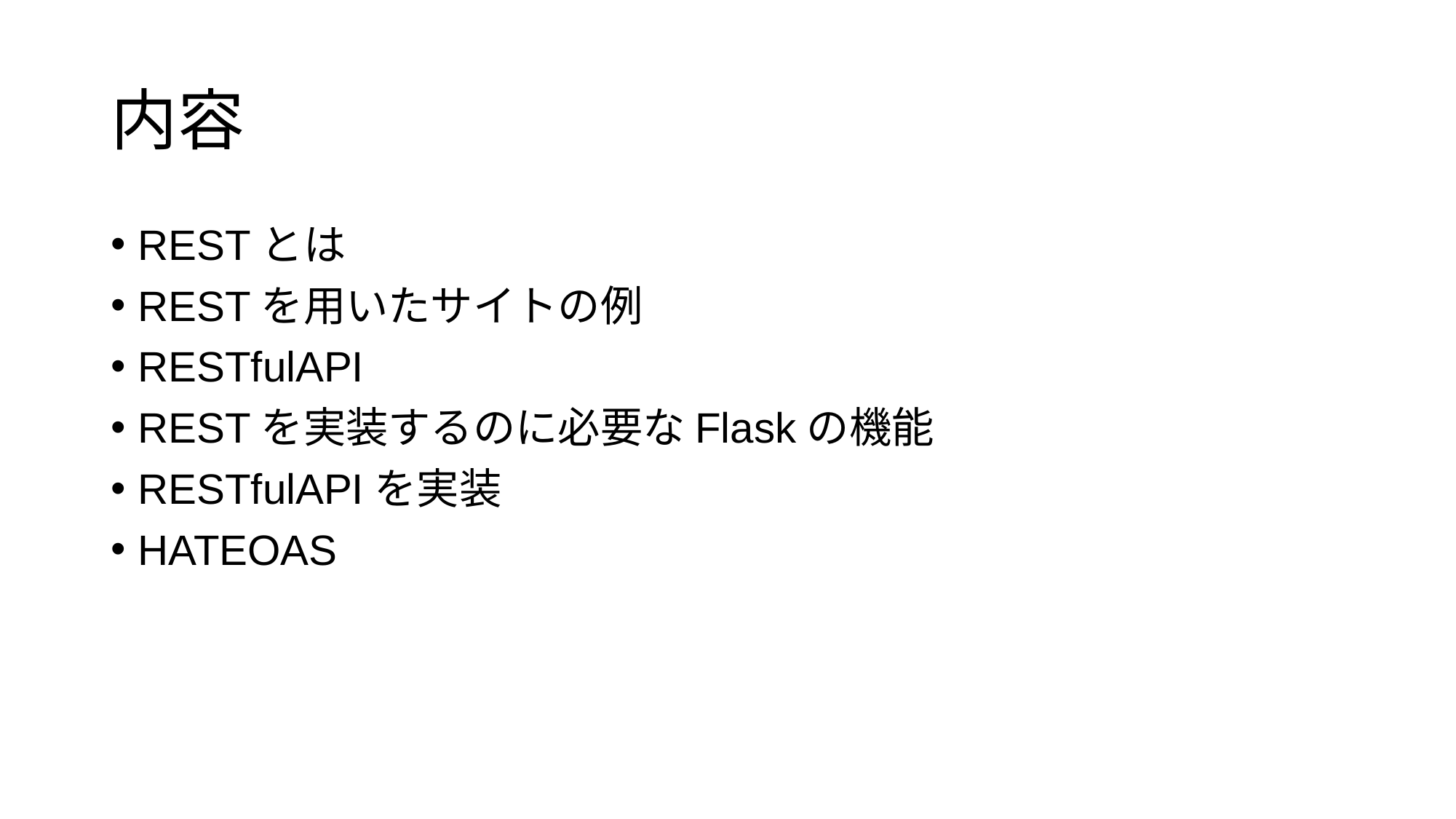

# 内容
RESTとは
RESTを用いたサイトの例
RESTfulAPI
RESTを実装するのに必要なFlaskの機能
RESTfulAPIを実装
HATEOAS